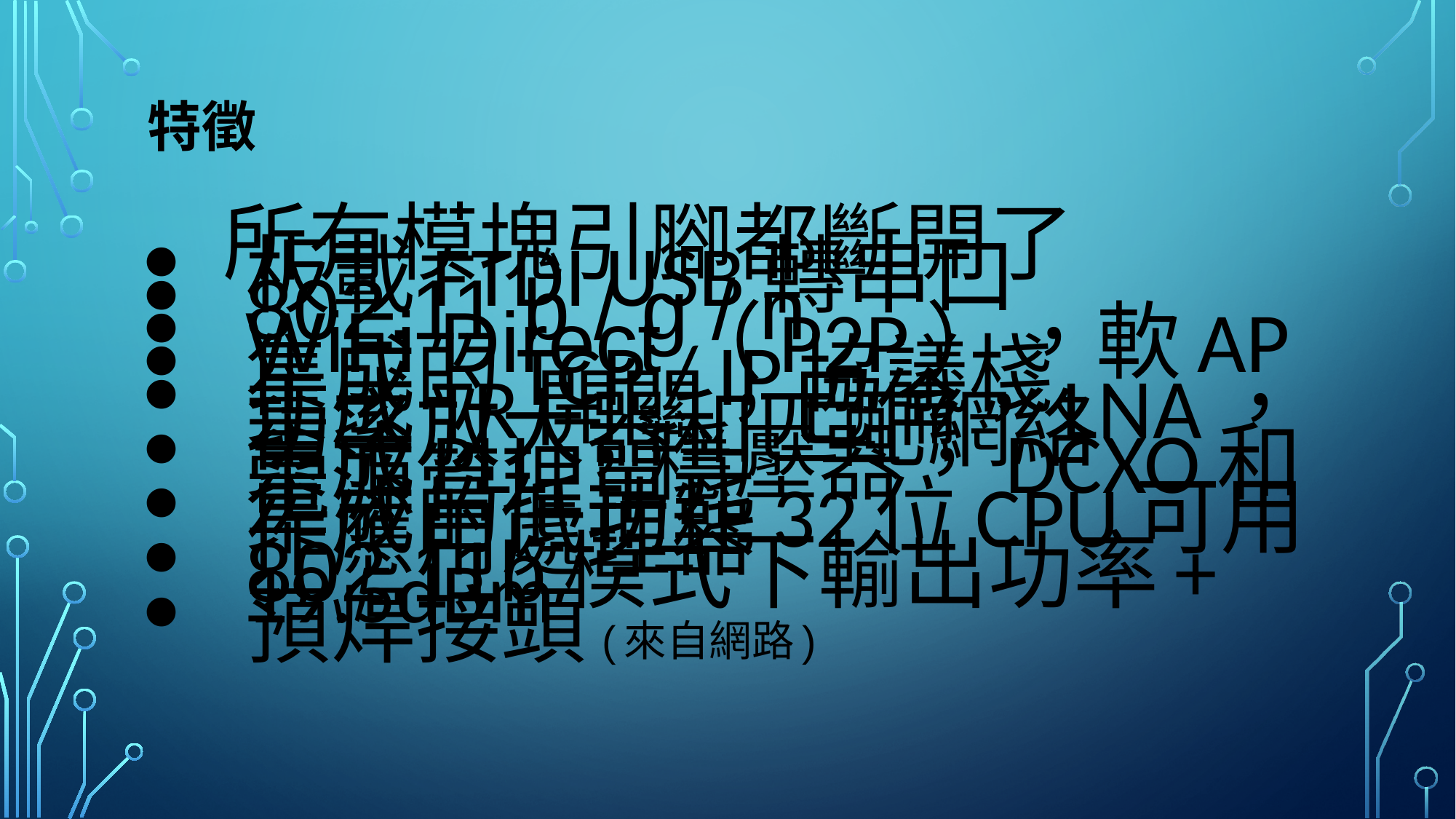

# 特徵
.  所有模塊引腳都斷開了
板載FTDI USB轉串口
802.11 b / g / n
WiFi Direct（P2P），軟AP
集成的TCP / IP協議棧
集成TR開關，巴倫，LNA，功率放大器和匹配網絡
集成PLL，穩壓器，DCXO和電源管理單元
集成的低功耗32位CPU可用作應用處理器
802.11b模式下輸出功率+ 19.5dBm
預焊接頭(來自網路)